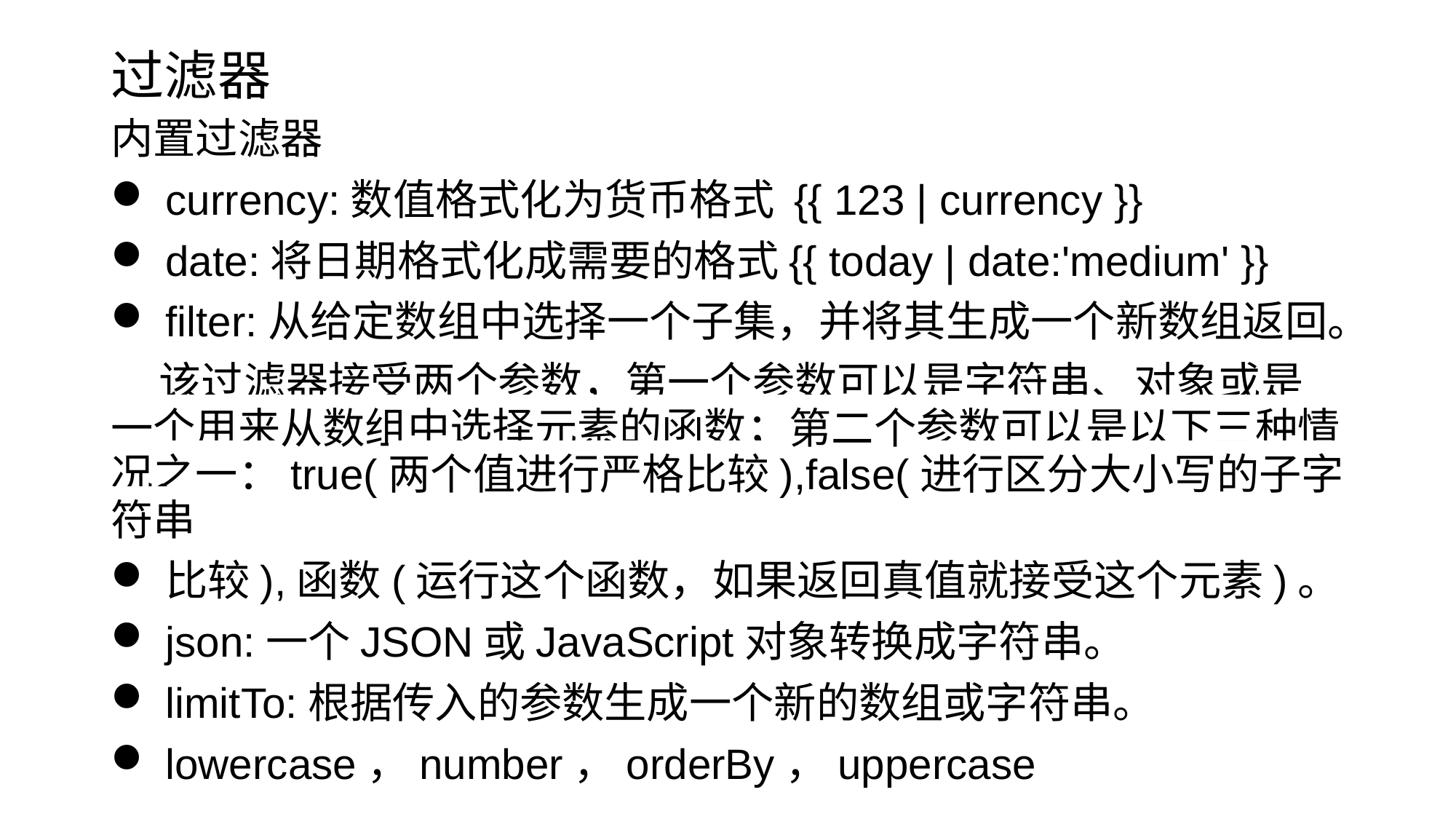

# 过滤器
内置过滤器
currency:数值格式化为货币格式 {{ 123 | currency }}
date:将日期格式化成需要的格式{{ today | date:'medium' }}
filter:从给定数组中选择一个子集，并将其生成一个新数组返回。
    该过滤器接受两个参数，第一个参数可以是字符串、对象或是	   一个用来从数组中选择元素的函数；第二个参数可以是以下三种情况之一：true(两个值进行严格比较),false(进行区分大小写的子字符串
比较),函数(运行这个函数，如果返回真值就接受这个元素)。
json:一个JSON或JavaScript对象转换成字符串。
limitTo:根据传入的参数生成一个新的数组或字符串。
lowercase，number，orderBy，uppercase